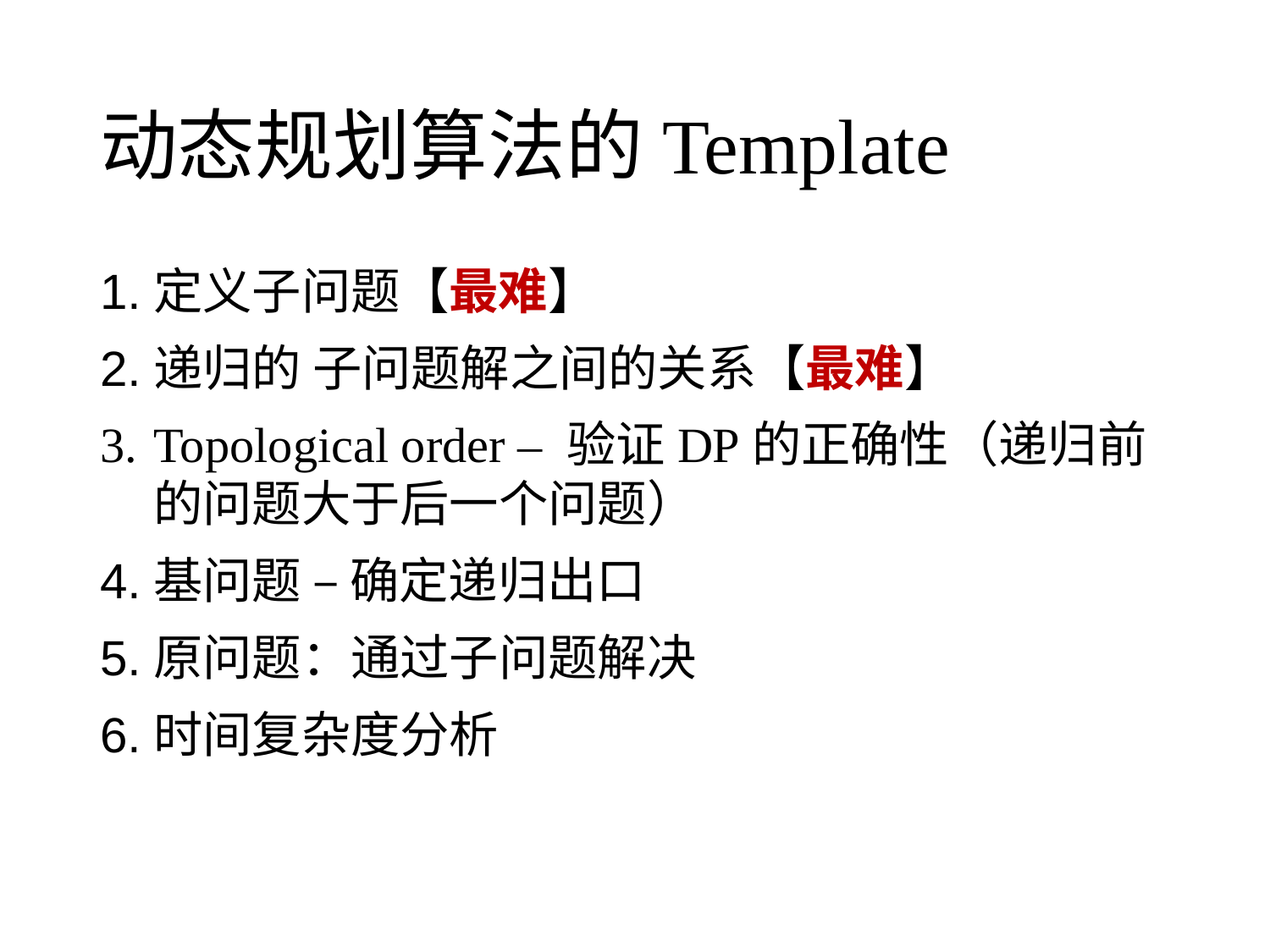

# 动态规划算法的Template
定义子问题【最难】
递归的 子问题解之间的关系【最难】
Topological order – 验证DP的正确性（递归前的问题大于后一个问题）
基问题 – 确定递归出口
原问题：通过子问题解决
时间复杂度分析